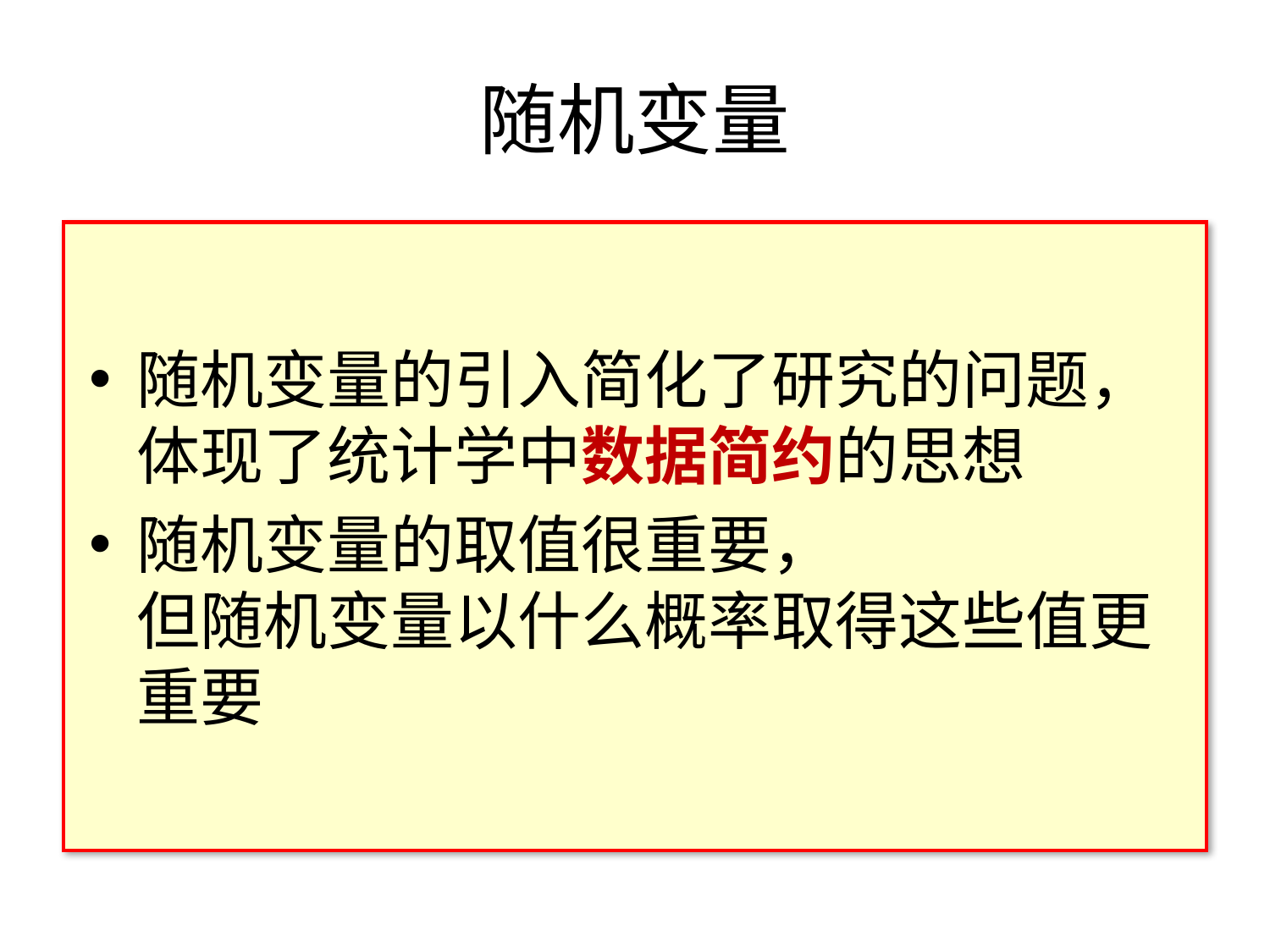

# 随机变量
随机变量的引入简化了研究的问题，
体现了统计学中数据简约的思想
随机变量的取值很重要，
但随机变量以什么概率取得这些值更重要